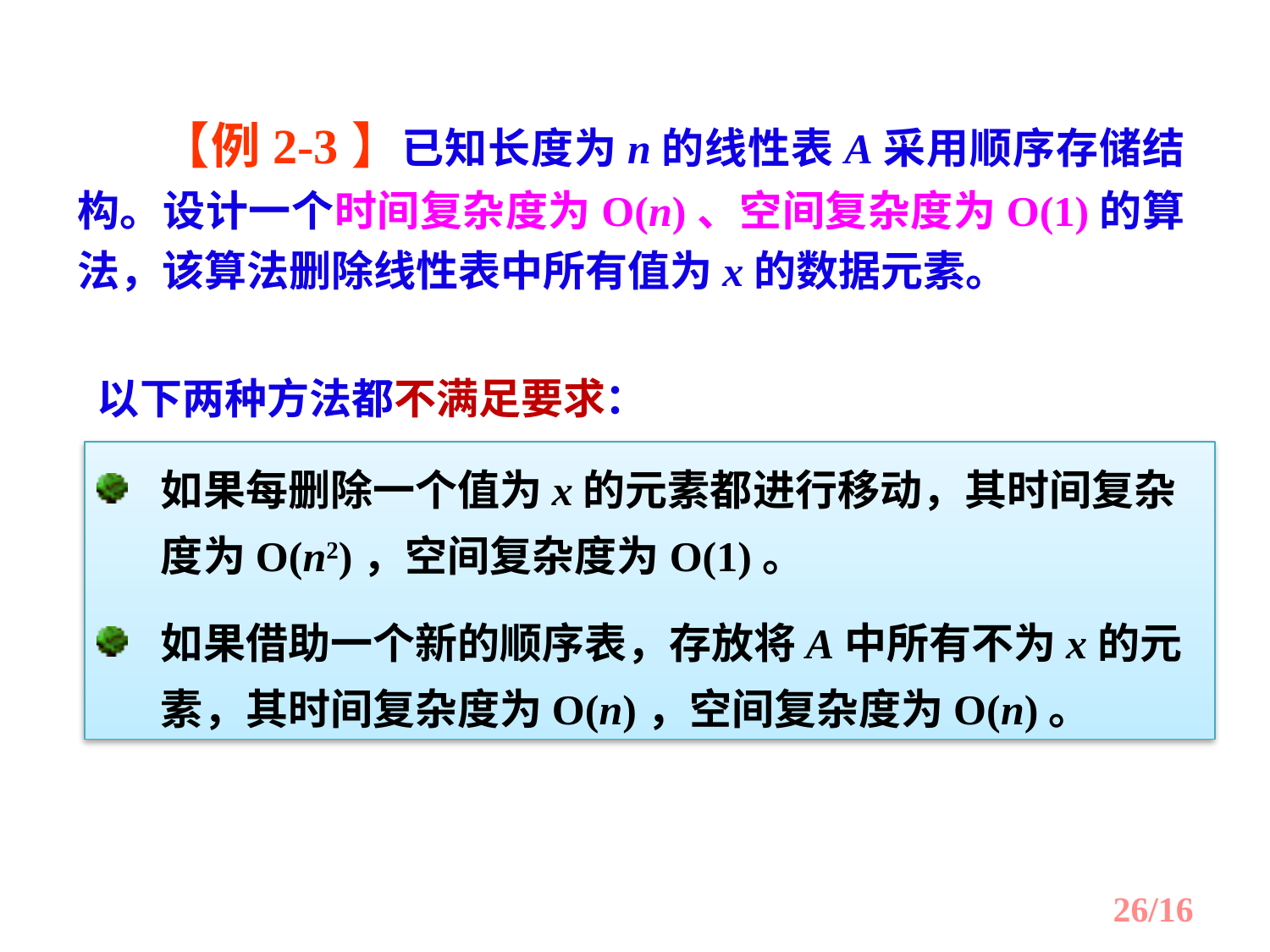

【例2-3】已知长度为n的线性表A采用顺序存储结构。设计一个时间复杂度为O(n)、空间复杂度为O(1)的算法，该算法删除线性表中所有值为x的数据元素。
以下两种方法都不满足要求：
如果每删除一个值为x的元素都进行移动，其时间复杂度为O(n2)，空间复杂度为O(1)。
如果借助一个新的顺序表，存放将A中所有不为x的元素，其时间复杂度为O(n)，空间复杂度为O(n)。
26/16